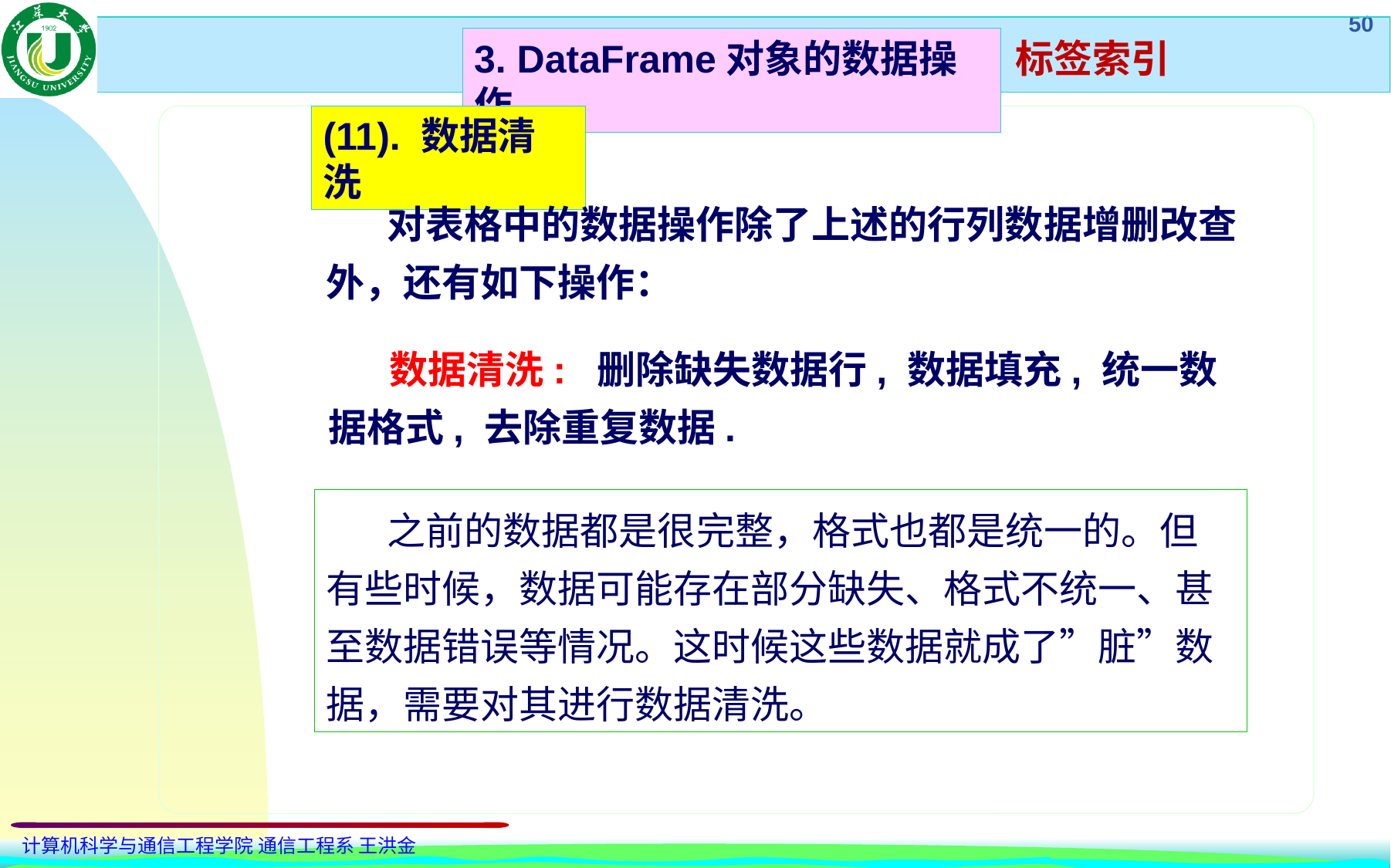

标签索引
3. DataFrame对象的数据操作
(11). 数据清洗
      对表格中的数据操作除了上述的行列数据增删改查外，还有如下操作：
​​      数据清洗​​: ​ ​删除缺失数据行​​,​ ​数据填充​​,​ ​统一数据格式​​,​ ​去除重复数据.​​
      之前的数据都是很完整，格式也都是统一的。但有些时候，数据可能存在部分缺失、格式不统一、甚至数据错误等情况。这时候这些数据就成了”脏”数据，需要对其进行数据清洗。